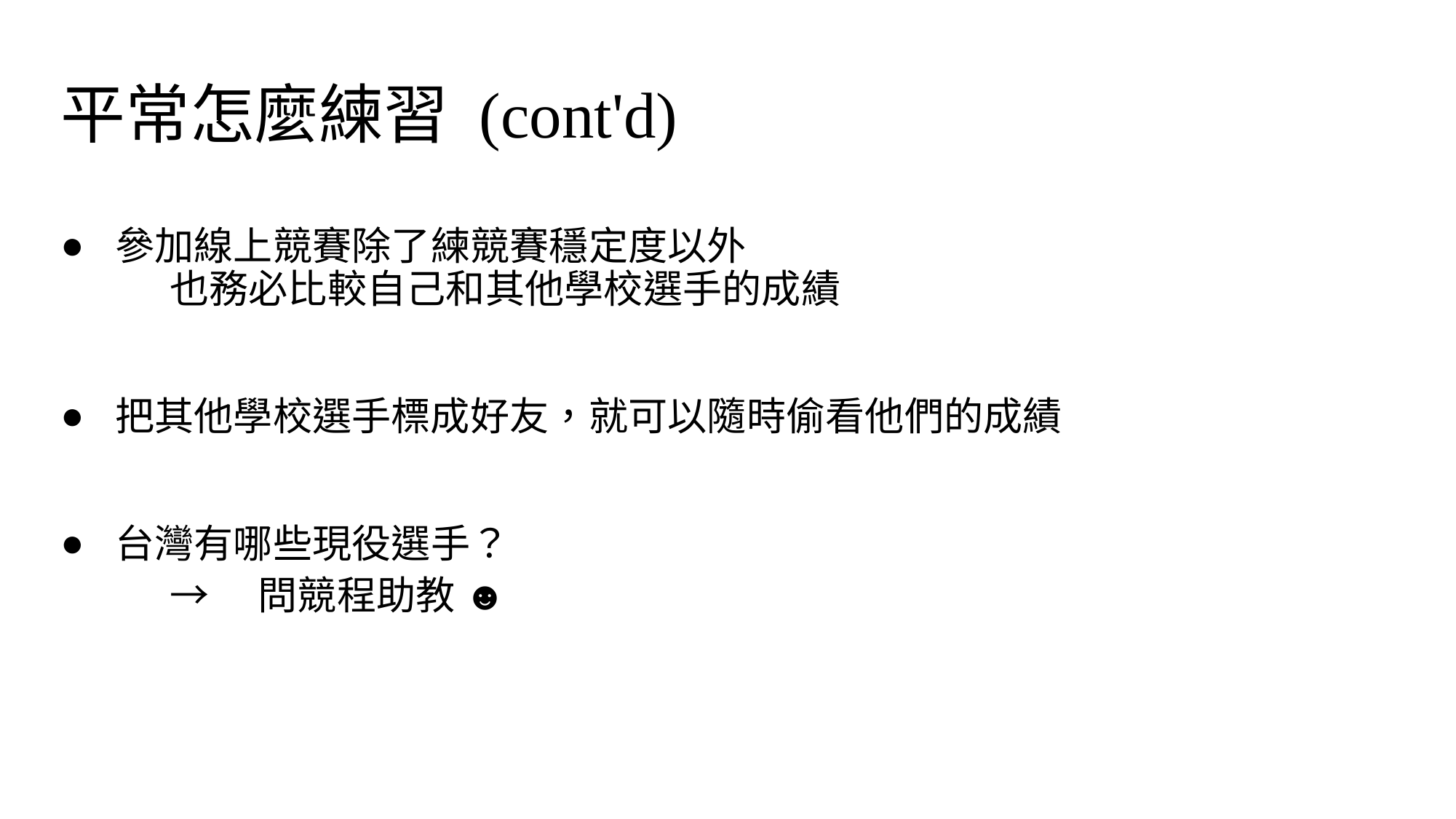

# 平常怎麼練習 (cont'd)
參加線上競賽除了練競賽穩定度以外
	也務必比較自己和其他學校選手的成績

把其他學校選手標成好友，就可以隨時偷看他們的成績

台灣有哪些現役選手？
	→　問競程助教 ☻